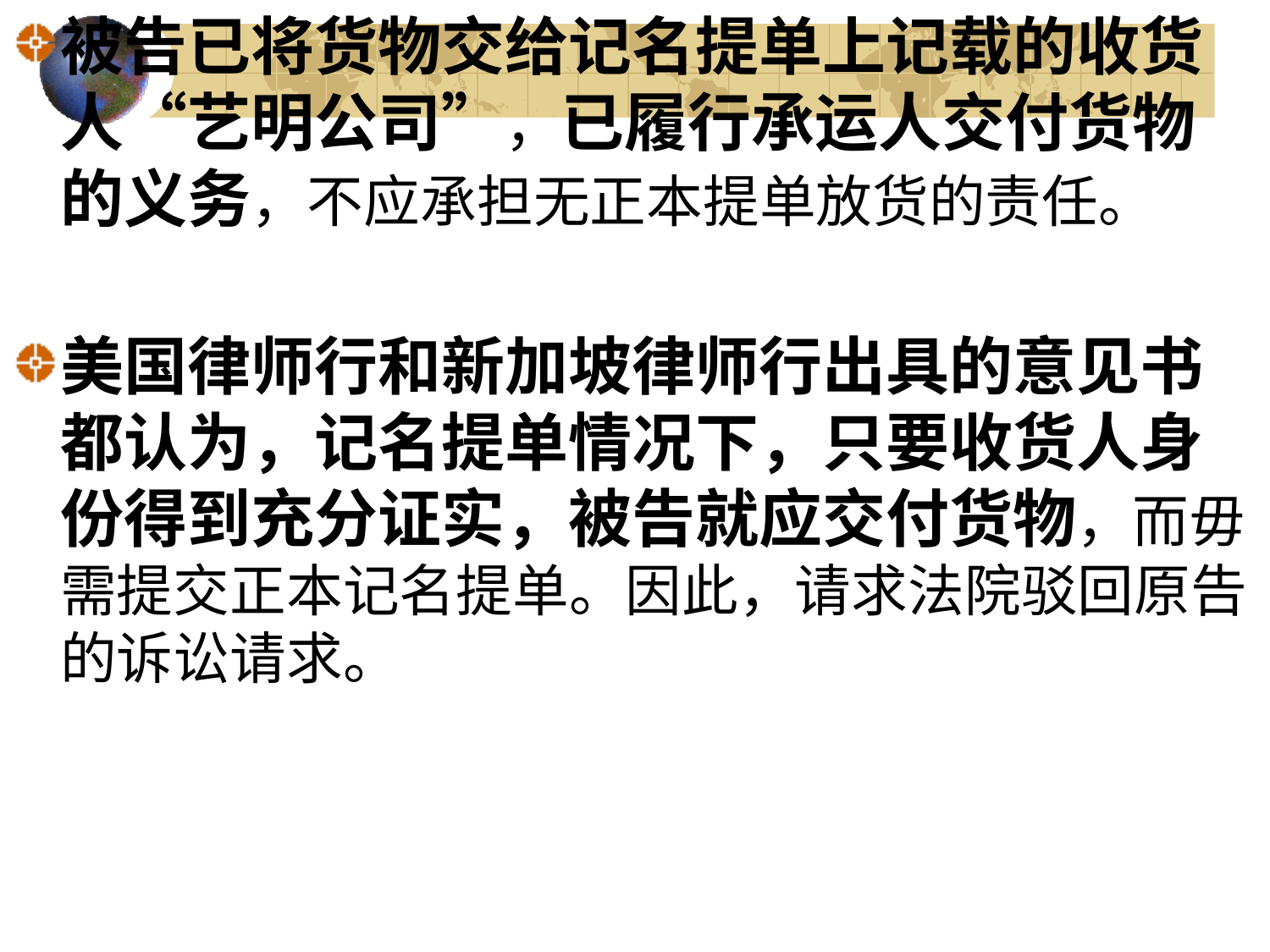

被告已将货物交给记名提单上记载的收货人“艺明公司”，已履行承运人交付货物的义务，不应承担无正本提单放货的责任。

美国律师行和新加坡律师行出具的意见书都认为，记名提单情况下，只要收货人身份得到充分证实，被告就应交付货物，而毋需提交正本记名提单。因此，请求法院驳回原告的诉讼请求。